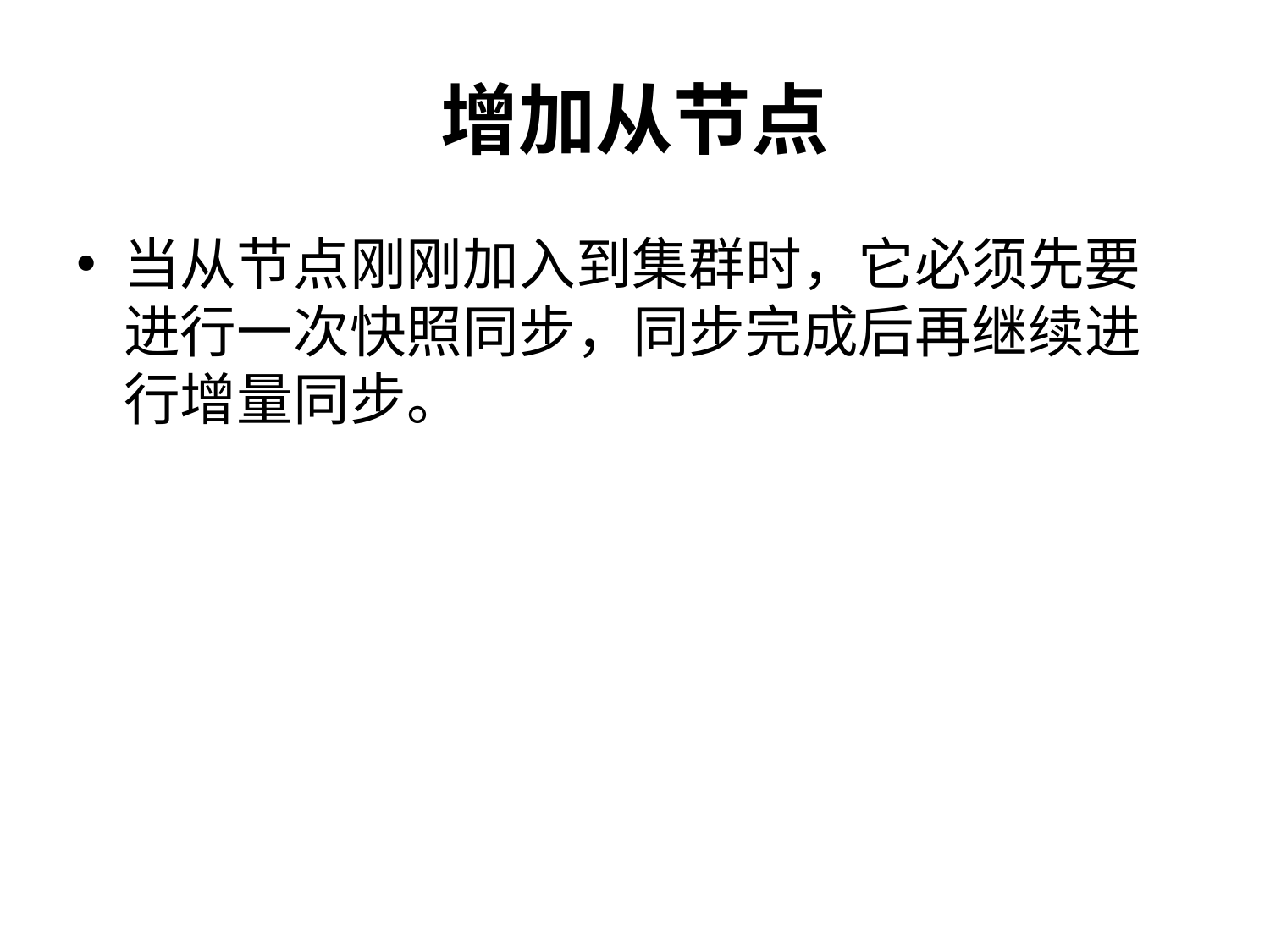

# 增加从节点
当从节点刚刚加入到集群时，它必须先要进行一次快照同步，同步完成后再继续进行增量同步。